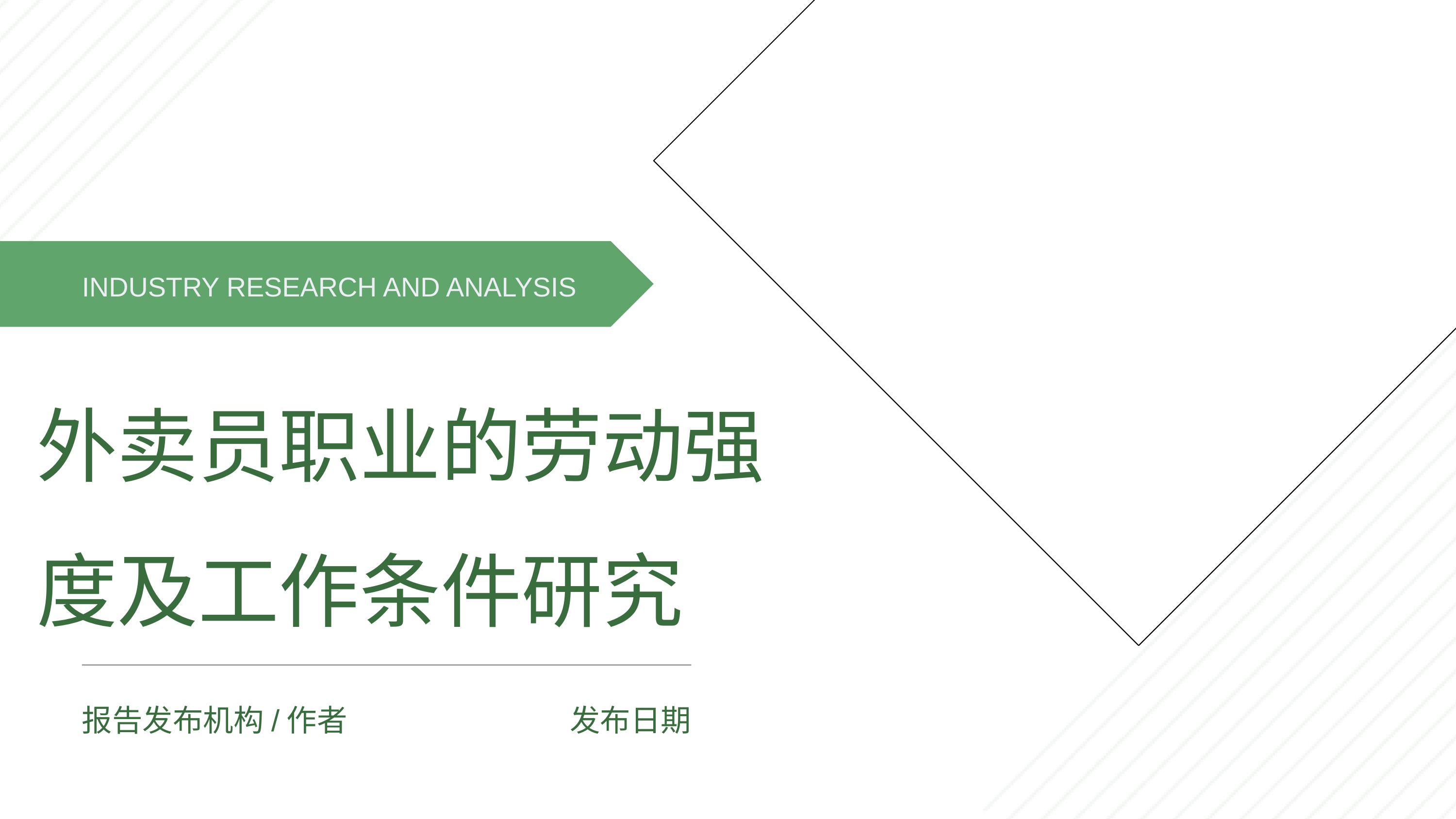

INDUSTRY RESEARCH AND ANALYSIS
外卖员职业的劳动强度及工作条件研究

报告发布机构/作者
发布日期